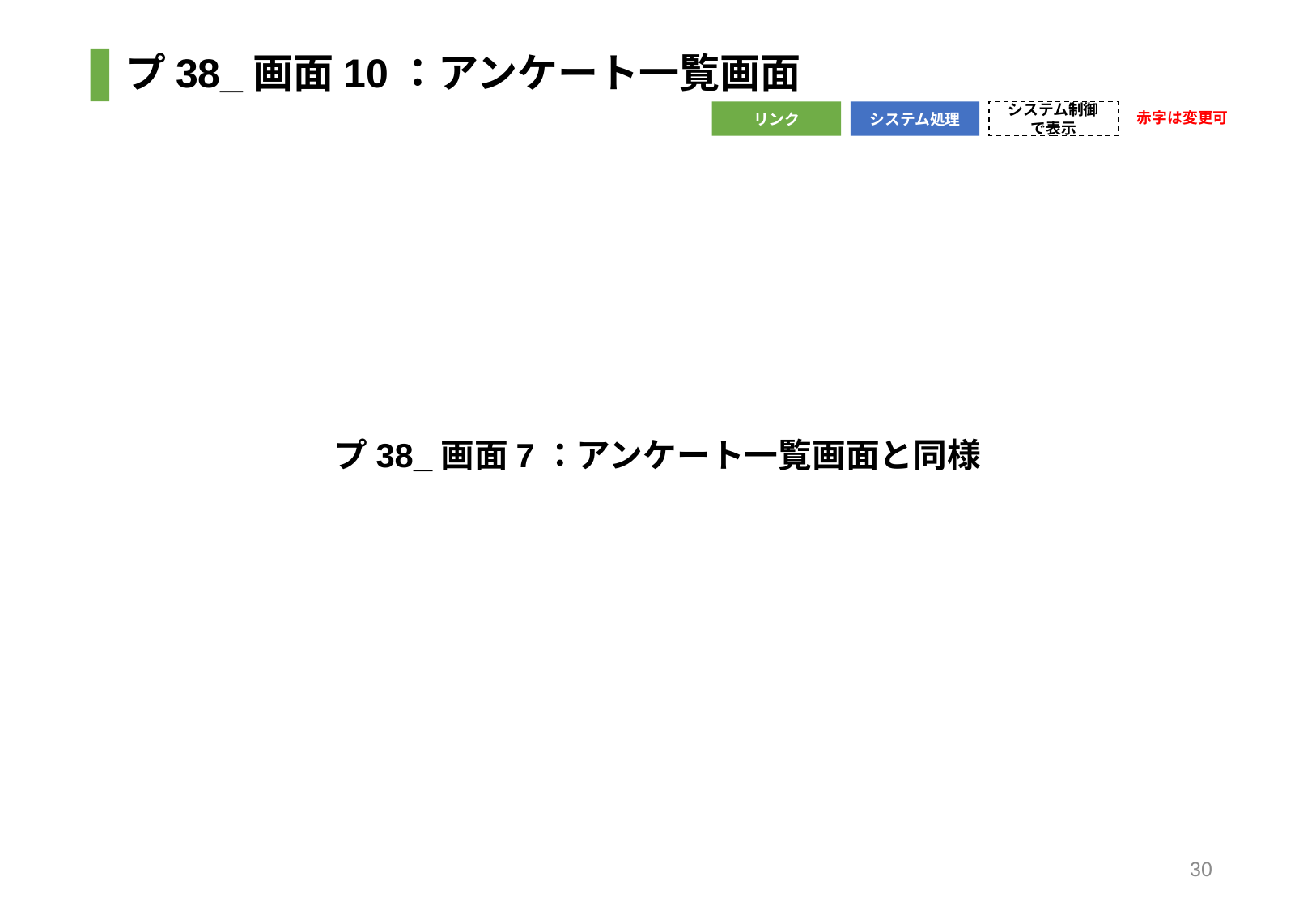

# プ38_画面10：アンケート一覧画面
赤字は変更可
リンク
システム処理
システム制御で表示
プ38_画面7：アンケート一覧画面と同様
30